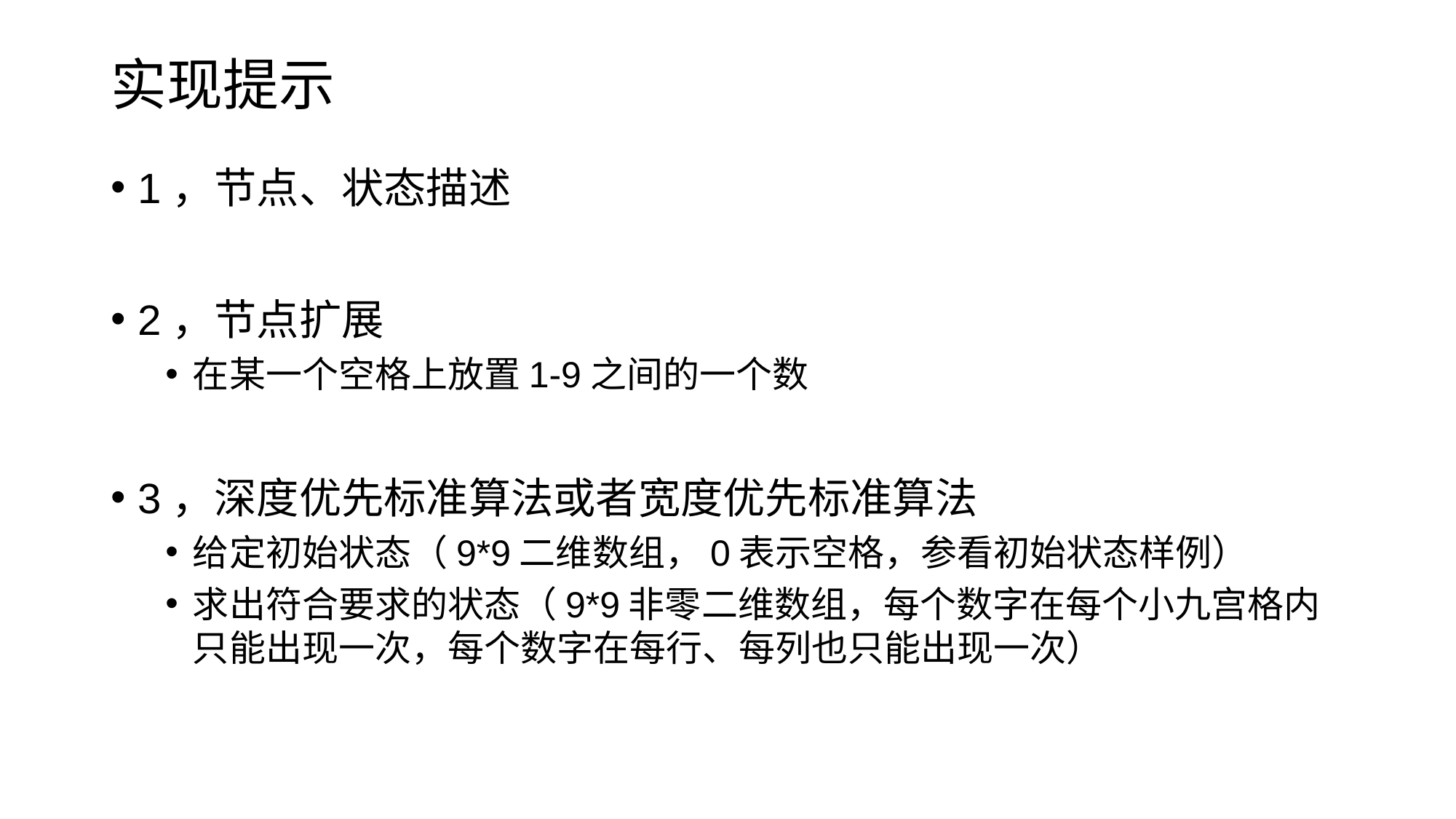

# 实现提示
1，节点、状态描述

2，节点扩展
在某一个空格上放置1-9之间的一个数

3，深度优先标准算法或者宽度优先标准算法
给定初始状态（9*9二维数组，0表示空格，参看初始状态样例）
求出符合要求的状态（9*9非零二维数组，每个数字在每个小九宫格内只能出现一次，每个数字在每行、每列也只能出现一次）